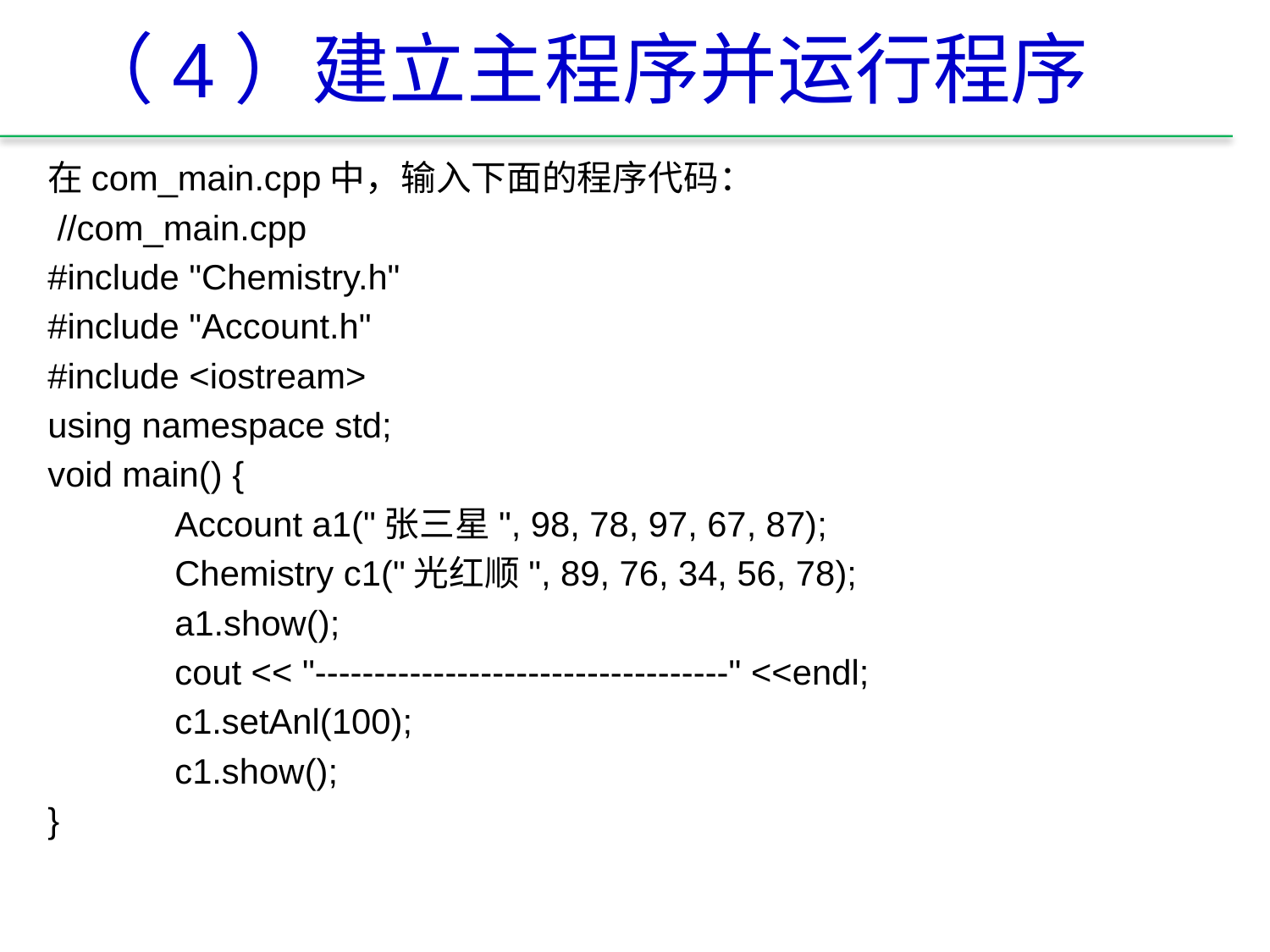

# （4）建立主程序并运行程序
在com_main.cpp中，输入下面的程序代码：
 //com_main.cpp
#include "Chemistry.h"
#include "Account.h"
#include <iostream>
using namespace std;
void main() {
	Account a1("张三星", 98, 78, 97, 67, 87);
	Chemistry c1("光红顺", 89, 76, 34, 56, 78);
	a1.show();
	cout << "-----------------------------------" <<endl;
	c1.setAnl(100);
	c1.show();
}